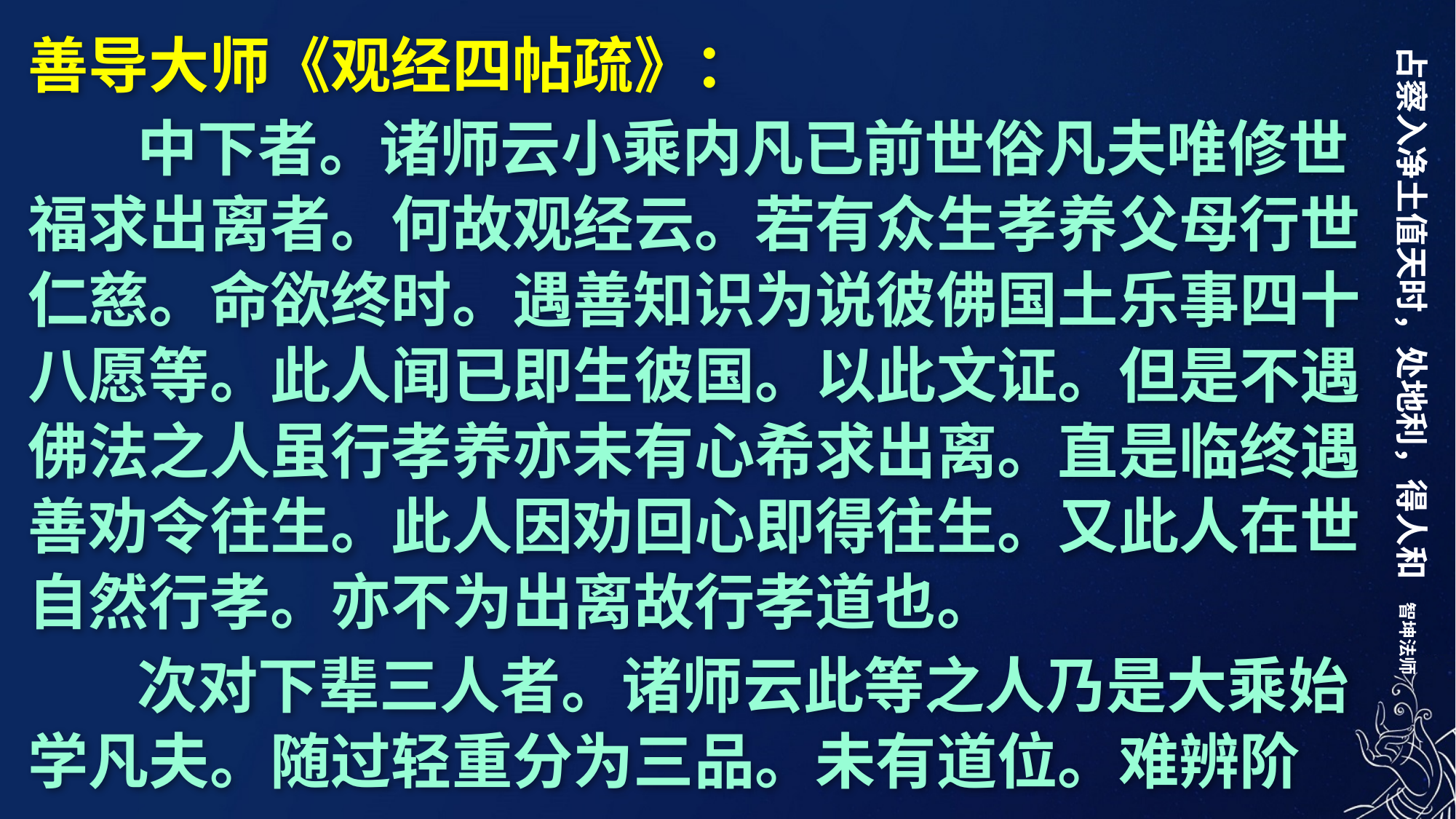

善导大师《观经四帖疏》：
	中下者。诸师云小乘内凡已前世俗凡夫唯修世福求出离者。何故观经云。若有众生孝养父母行世仁慈。命欲终时。遇善知识为说彼佛国土乐事四十八愿等。此人闻已即生彼国。以此文证。但是不遇佛法之人虽行孝养亦未有心希求出离。直是临终遇善劝令往生。此人因劝回心即得往生。又此人在世自然行孝。亦不为出离故行孝道也。
	次对下辈三人者。诸师云此等之人乃是大乘始学凡夫。随过轻重分为三品。未有道位。难辨阶